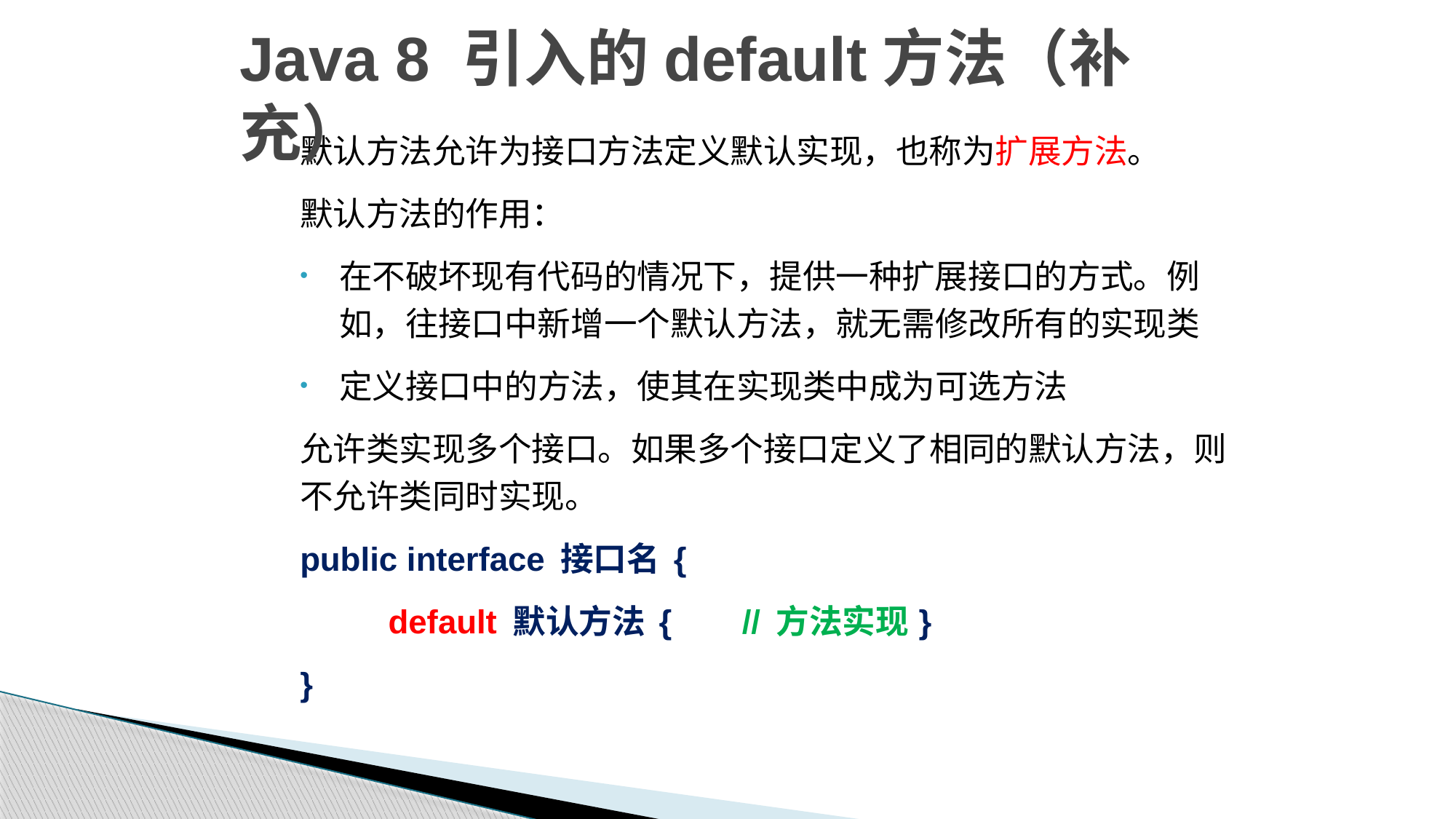

Java 8 引入的default方法（补充）
默认方法允许为接口方法定义默认实现，也称为扩展方法。
默认方法的作用：
在不破坏现有代码的情况下，提供一种扩展接口的方式。例如，往接口中新增一个默认方法，就无需修改所有的实现类
定义接口中的方法，使其在实现类中成为可选方法
允许类实现多个接口。如果多个接口定义了相同的默认方法，则不允许类同时实现。
public interface 接口名 {
	default 默认方法 {	// 方法实现	}
}